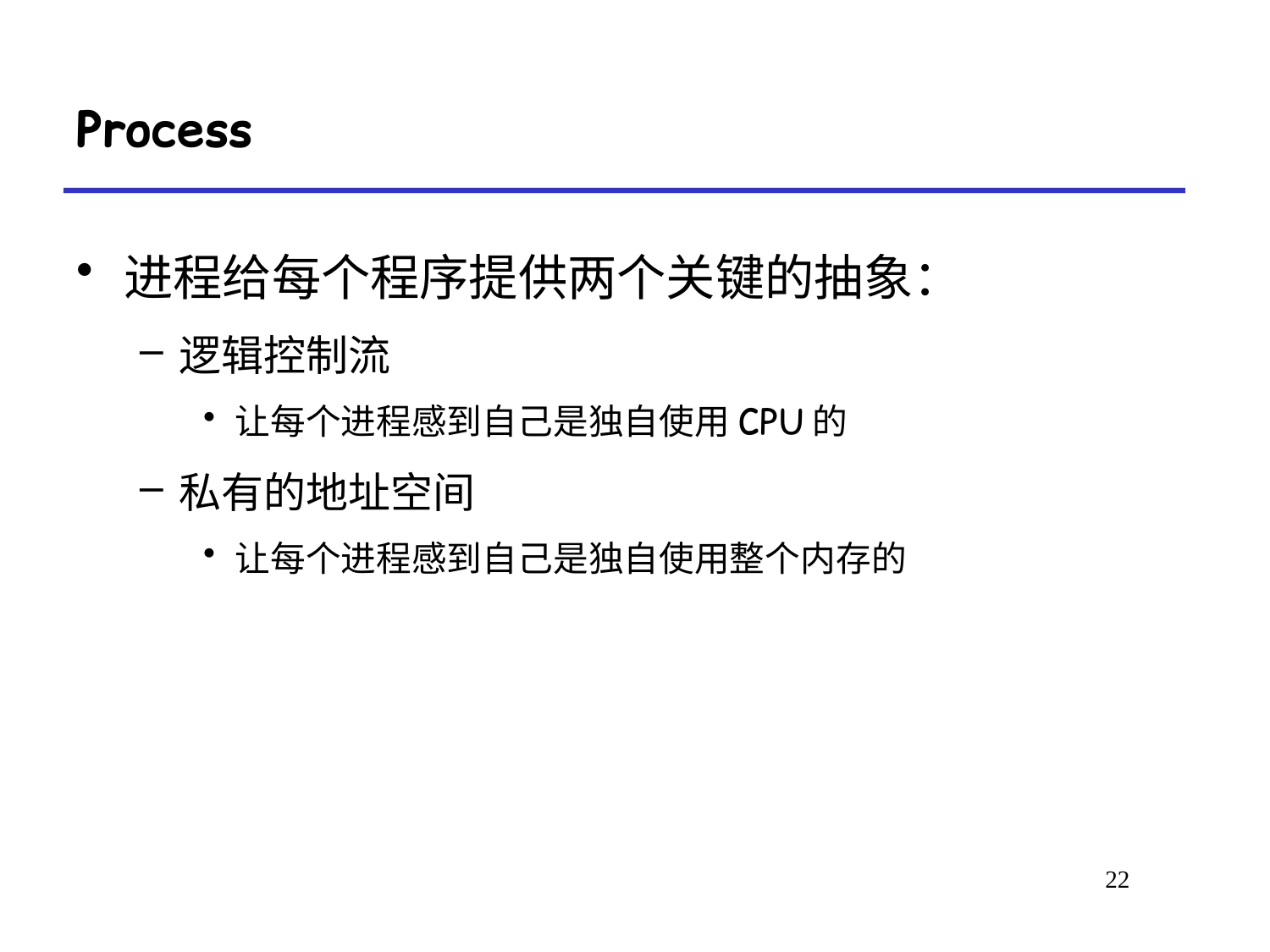

Process
进程给每个程序提供两个关键的抽象：
逻辑控制流
让每个进程感到自己是独自使用CPU的
私有的地址空间
让每个进程感到自己是独自使用整个内存的
# 22